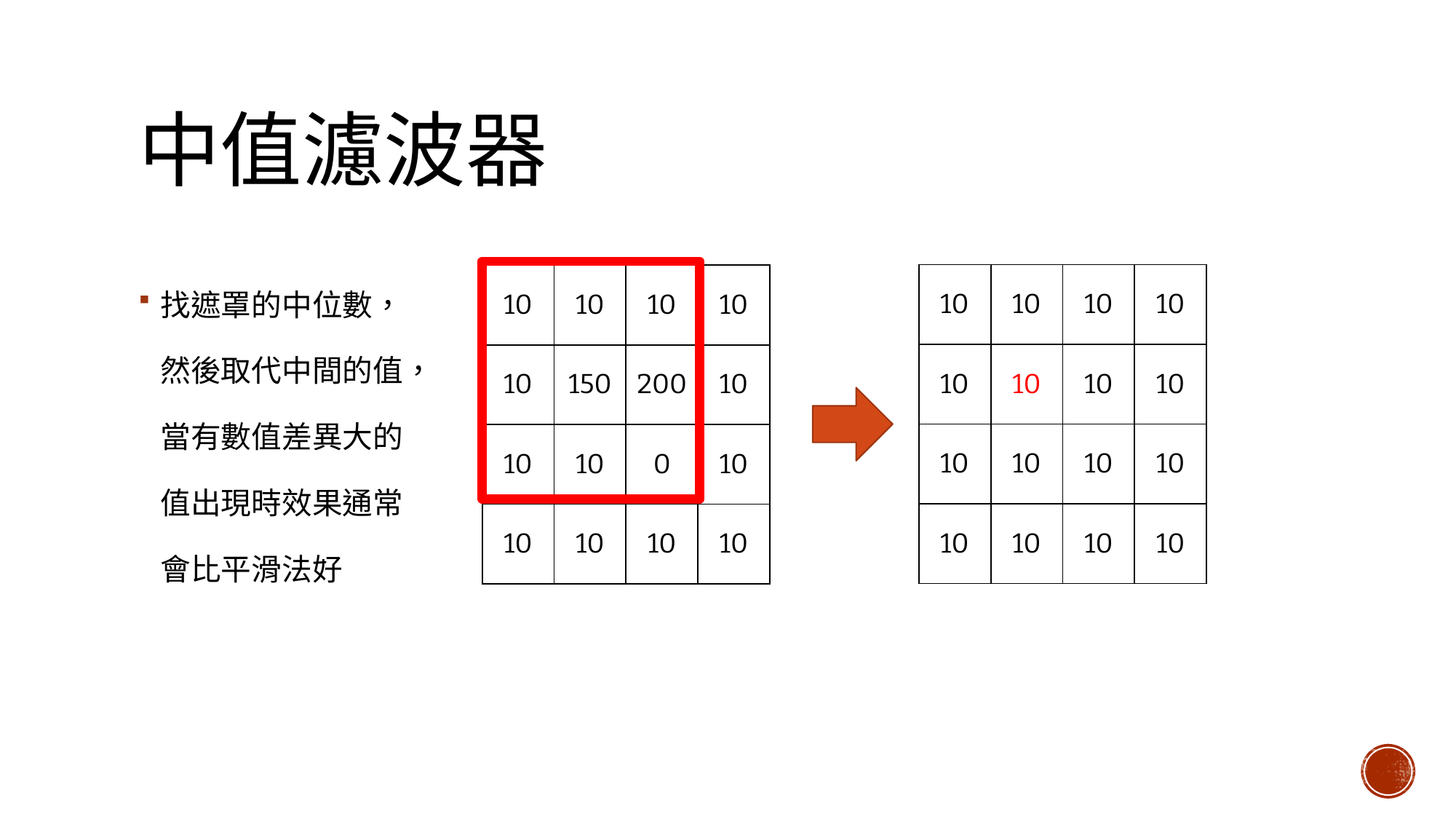

# 中值濾波器
找遮罩的中位數，然後取代中間的值，當有數值差異大的值出現時效果通常會比平滑法好

| 10 | 10 | 10 | 10 |
| --- | --- | --- | --- |
| 10 | 10 | 10 | 10 |
| 10 | 10 | 10 | 10 |
| 10 | 10 | 10 | 10 |
| 10 | 10 | 10 | 10 |
| --- | --- | --- | --- |
| 10 | 150 | 200 | 10 |
| 10 | 10 | 0 | 10 |
| 10 | 10 | 10 | 10 |